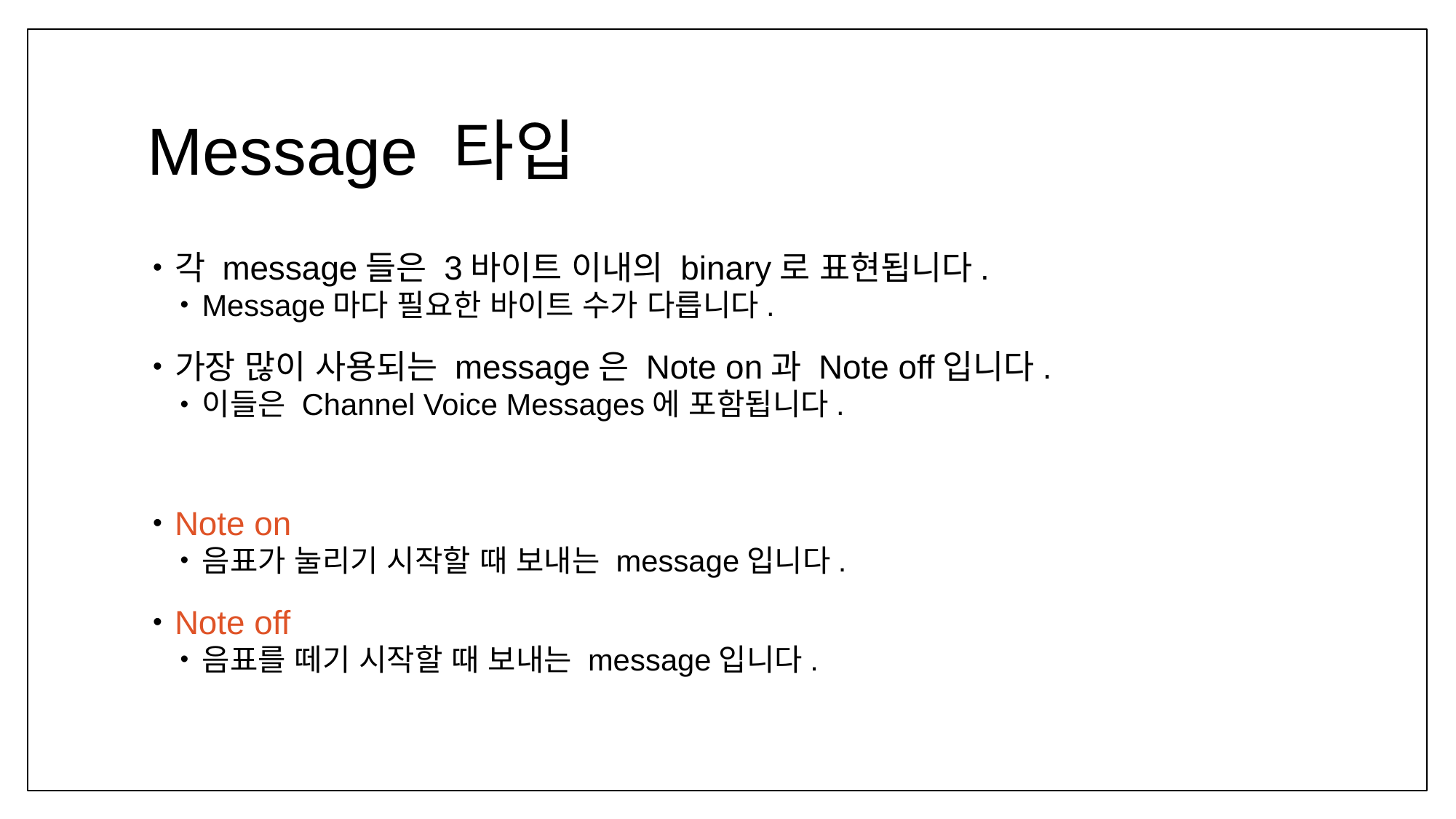

# Message 타입
각 message들은 3바이트 이내의 binary로 표현됩니다.
Message마다 필요한 바이트 수가 다릅니다.
가장 많이 사용되는 message은 Note on과 Note off입니다.
이들은 Channel Voice Messages에 포함됩니다.

Note on
음표가 눌리기 시작할 때 보내는 message입니다.
Note off
음표를 떼기 시작할 때 보내는 message입니다.